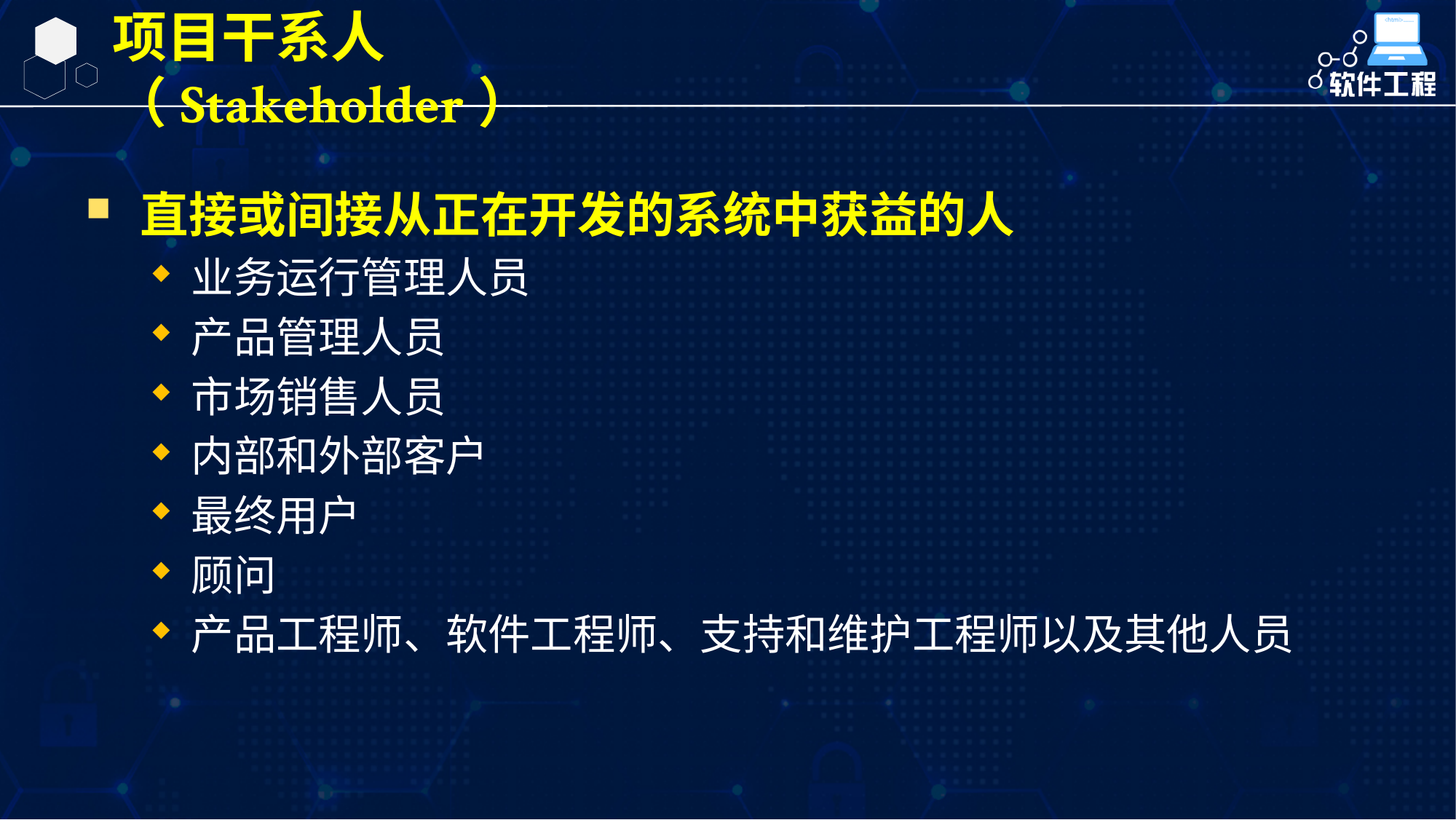

# 项目干系人（Stakeholder）
直接或间接从正在开发的系统中获益的人
业务运行管理人员
产品管理人员
市场销售人员
内部和外部客户
最终用户
顾问
产品工程师、软件工程师、支持和维护工程师以及其他人员